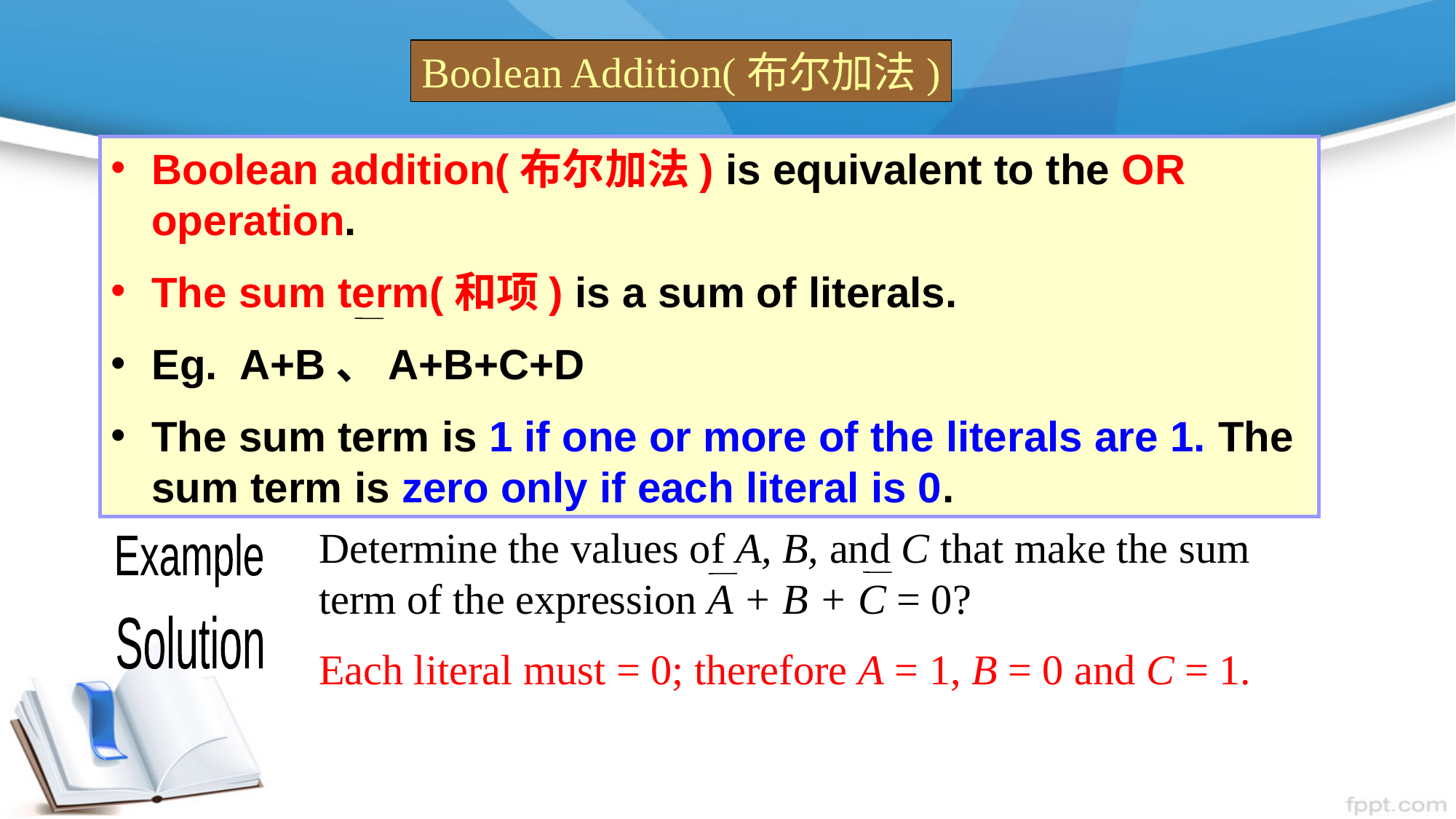

Boolean Addition(布尔加法)
Boolean addition(布尔加法) is equivalent to the OR operation.
The sum term(和项) is a sum of literals.
Eg.  A+B、A+B+C+D
The sum term is 1 if one or more of the literals are 1. The sum term is zero only if each literal is 0.

Determine the values of A, B, and C that make the sum term of the expression A + B + C = 0?

Example
Solution
Each literal must = 0; therefore A = 1, B = 0 and C = 1.